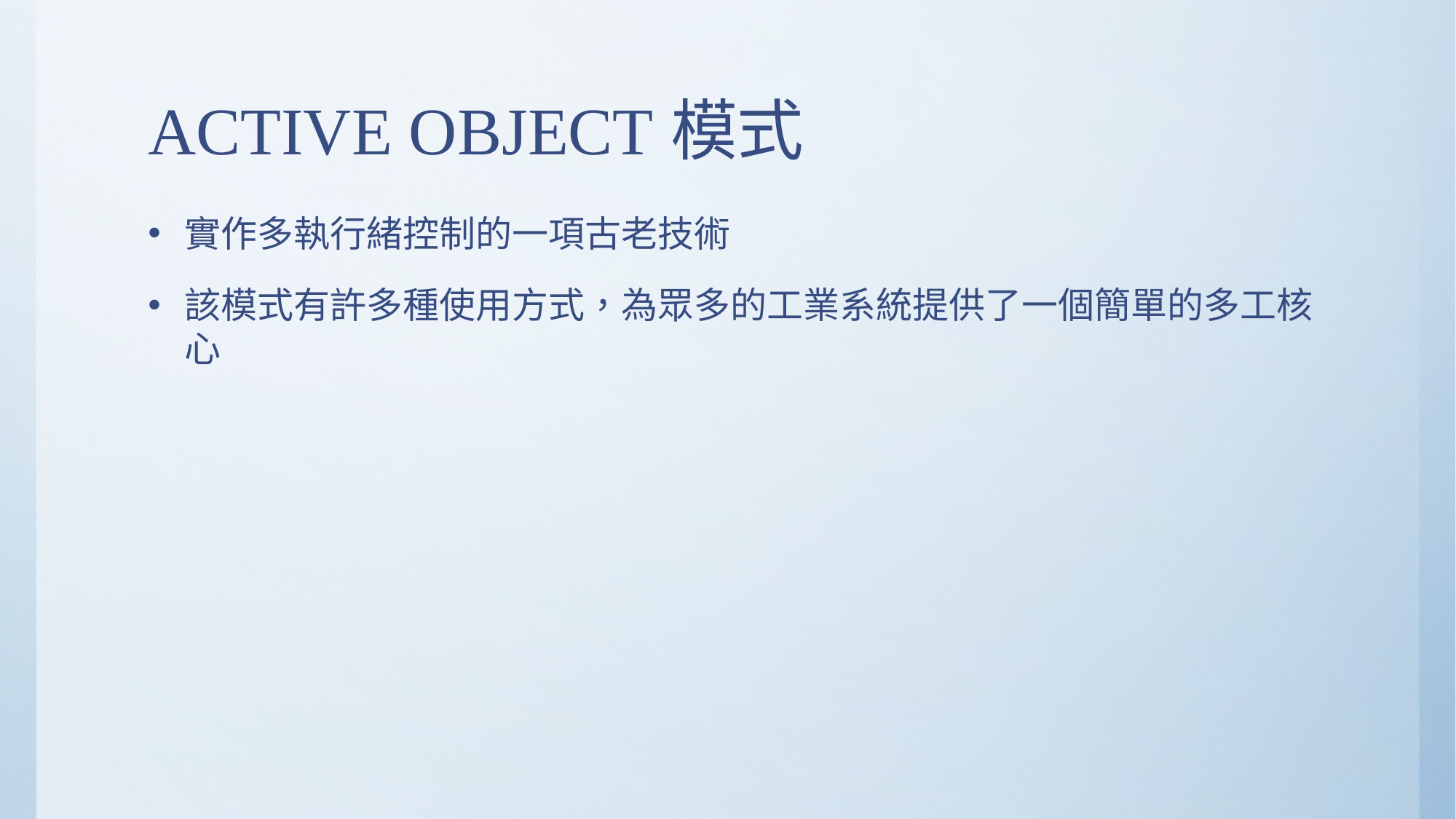

# ACTIVE OBJECT模式
實作多執行緒控制的一項古老技術
該模式有許多種使用方式，為眾多的工業系統提供了一個簡單的多工核心